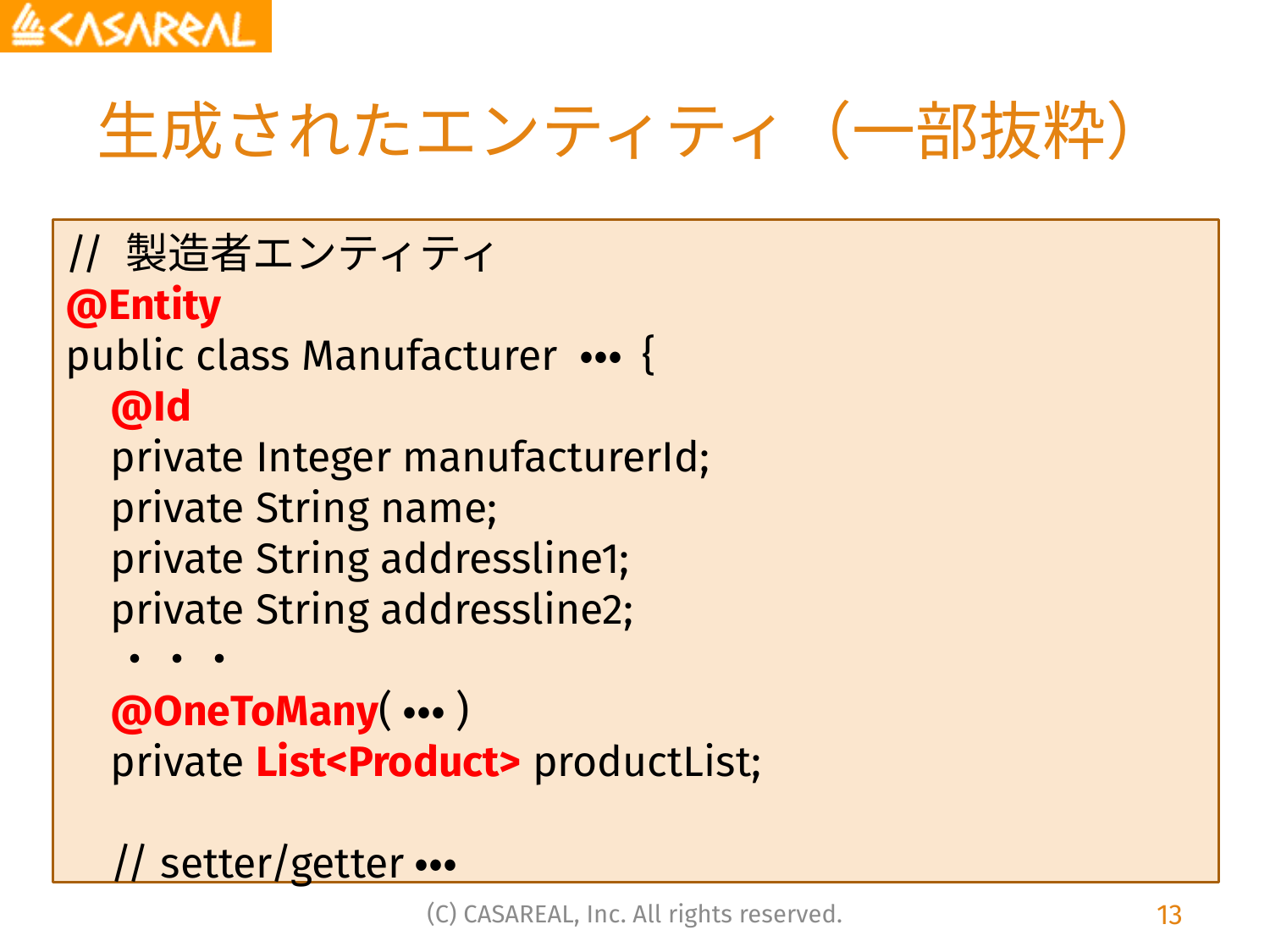

# 生成されたエンティティ（一部抜粋）
// 製造者エンティティ
@Entity
public class Manufacturer ・・・ {
    @Id
    private Integer manufacturerId;
    private String name;
    private String addressline1;
    private String addressline2;
    ・・・
    @OneToMany(・・・)
    private List<Product> productList;

    // setter/getter・・・
(C) CASAREAL, Inc. All rights reserved.
13